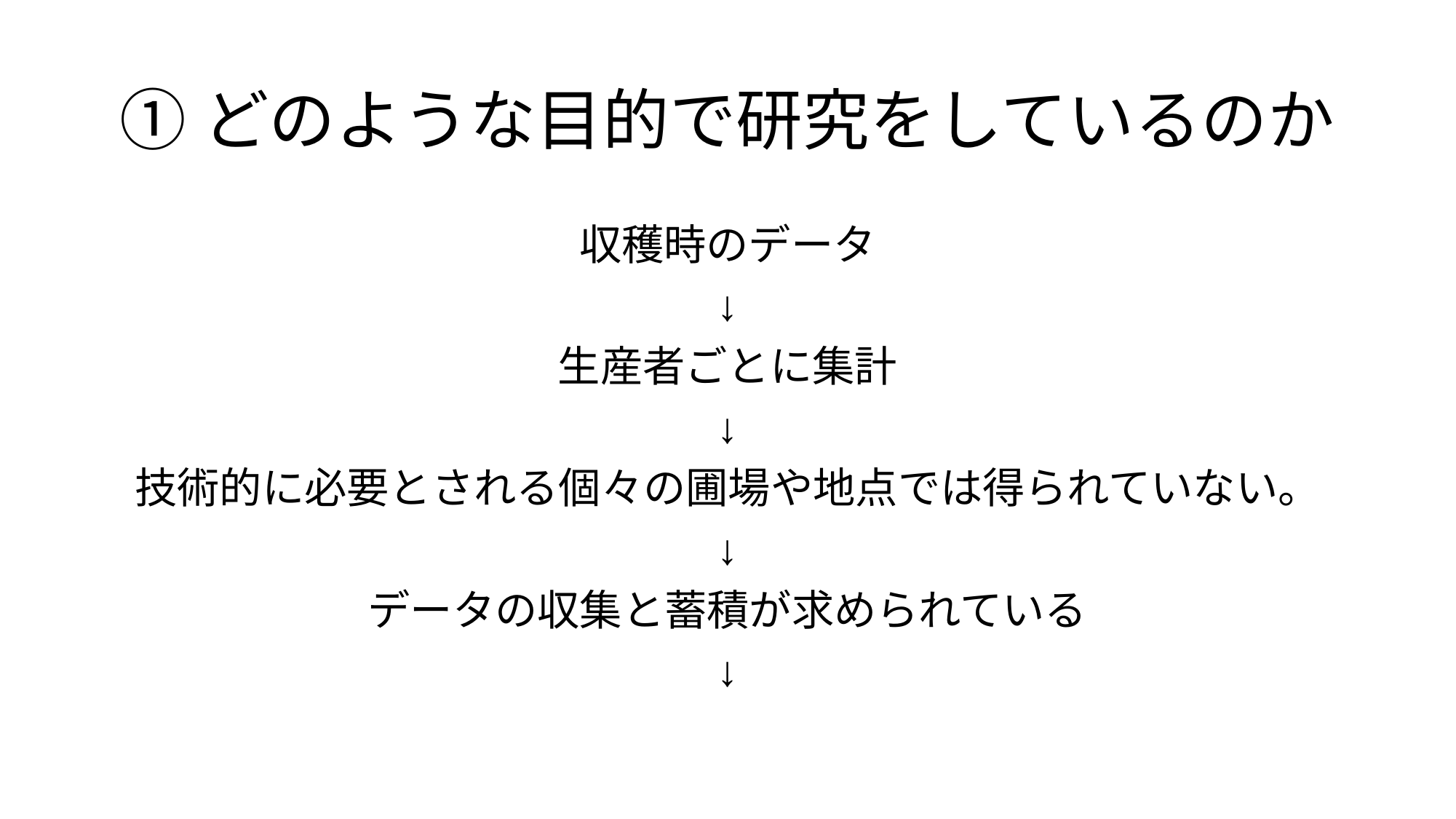

# ①どのような⽬的で研究をしているのか
収穫時のデータ
↓
生産者ごとに集計
↓
技術的に必要とされる個々の圃場や地点では得られていない。
↓
データの収集と蓄積が求められている
↓